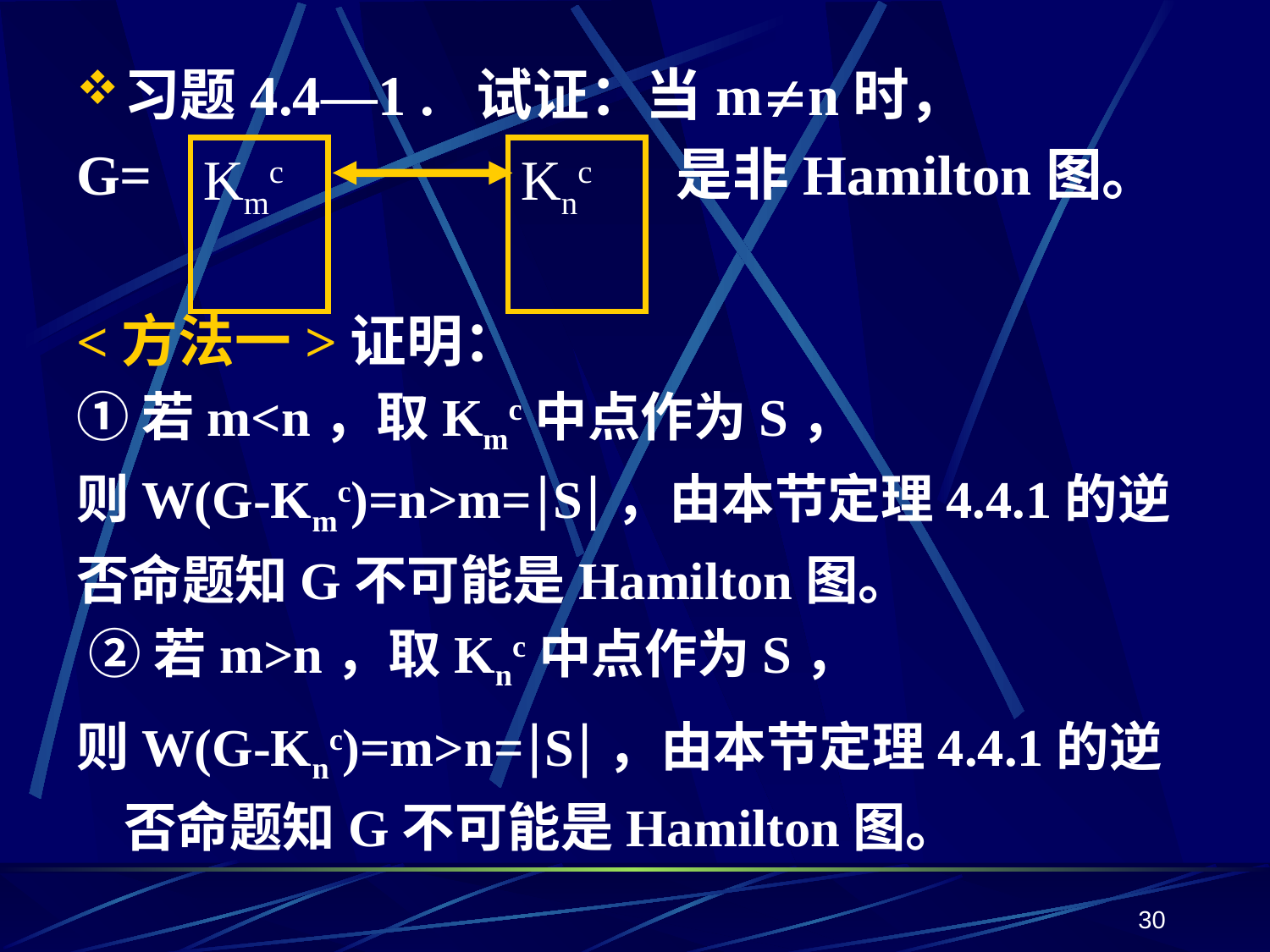

习题4.4—1 .  试证：当m≠n时，
G=                                    是非Hamilton图。

<方法一>证明：
①若m<n，取Kmc中点作为S，
则W(G-Kmc)=n>m=|S|，由本节定理4.4.1的逆否命题知G不可能是Hamilton图。
 ②若m>n，取Knc中点作为S，
则W(G-Knc)=m>n=|S|，由本节定理4.4.1的逆否命题知G不可能是Hamilton图。

Kmc

Knc

30